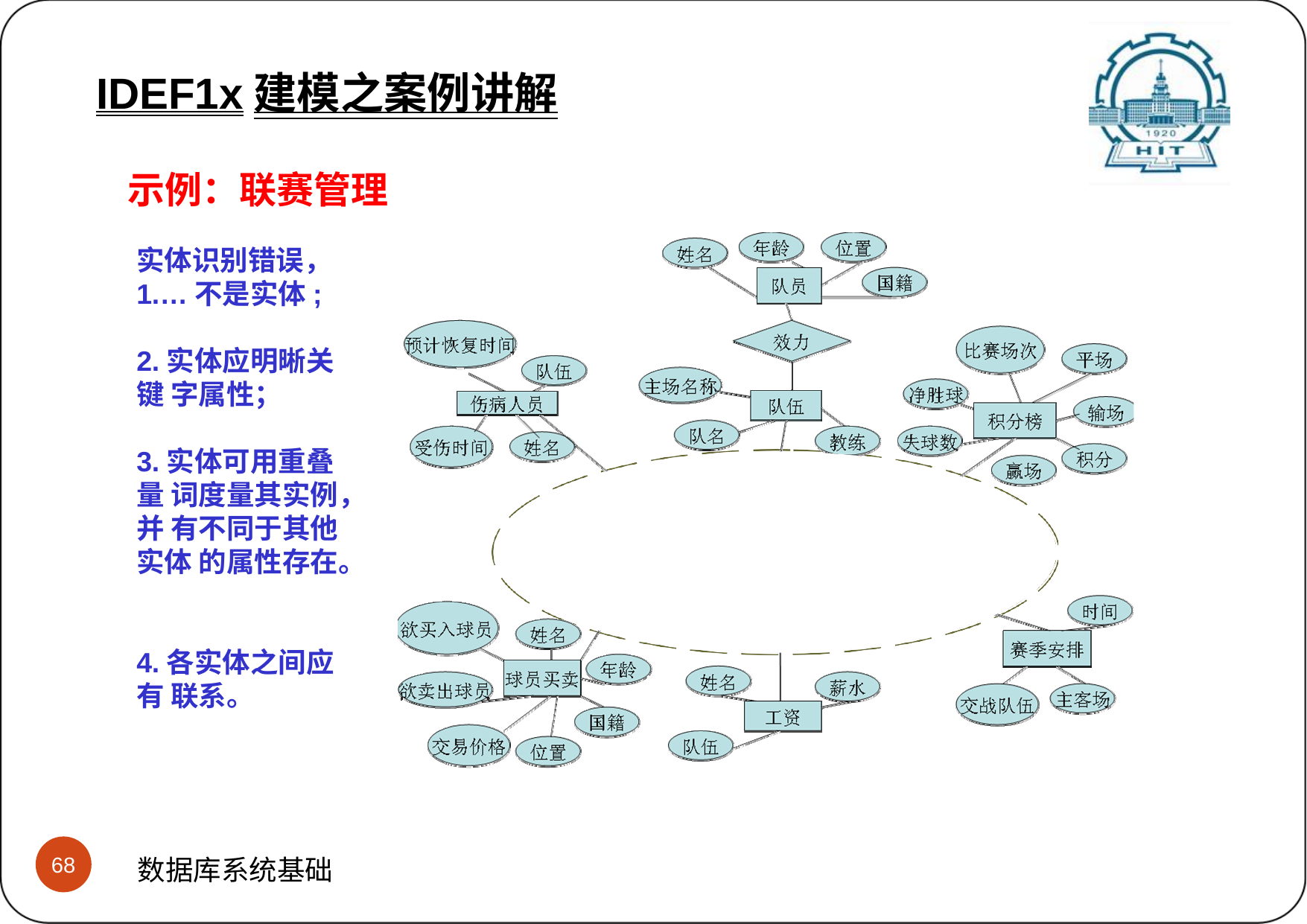

IDEF1x建模之案例讲解
示例：联赛管理
实体识别错误， 1.…不是实体;

2.实体应明晰关键 字属性；

3.实体可用重叠量 词度量其实例，并 有不同于其他实体 的属性存在。

4.各实体之间应有 联系。